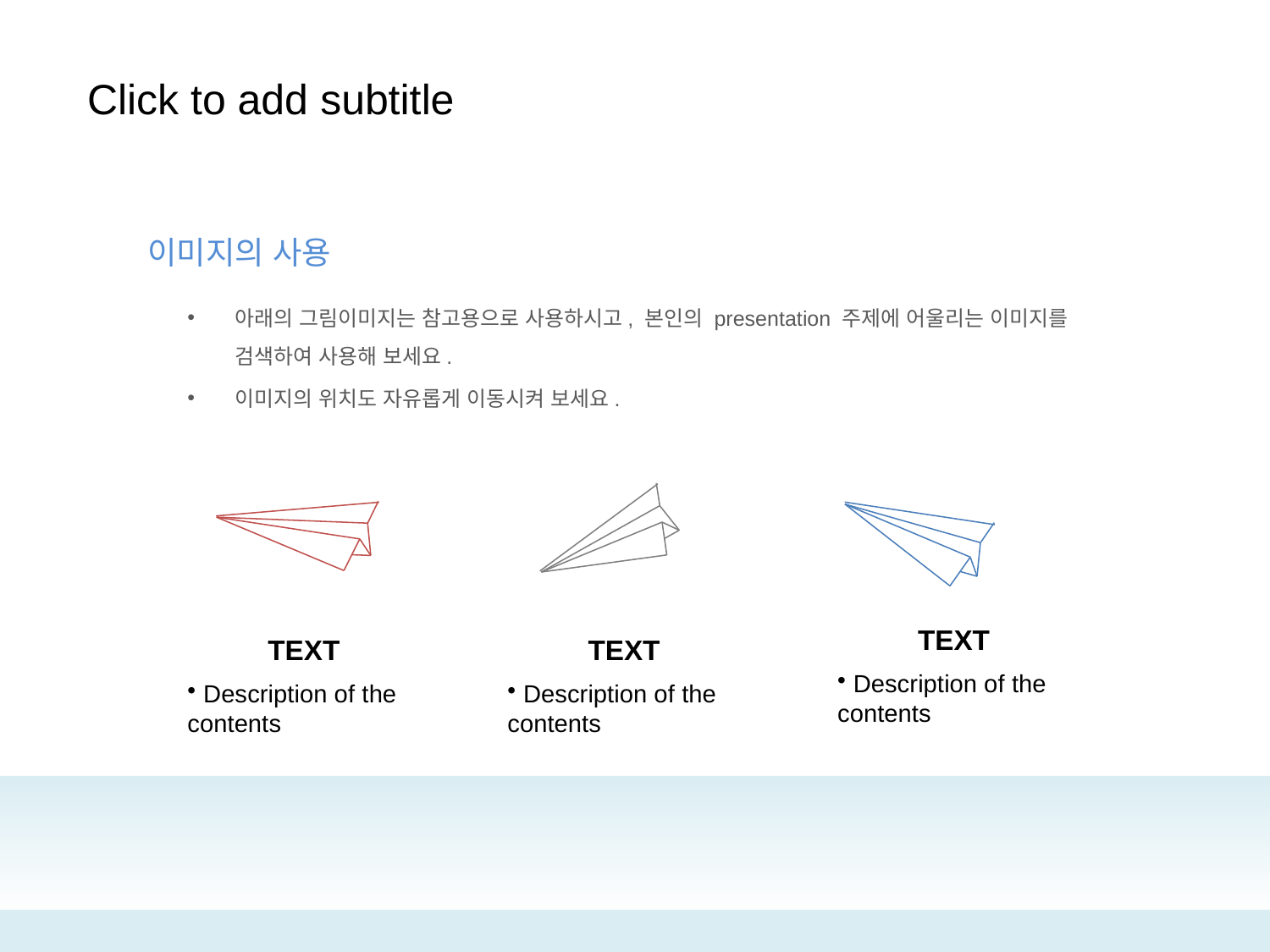

Click to add subtitle
이미지의 사용
아래의 그림이미지는 참고용으로 사용하시고, 본인의 presentation 주제에 어울리는 이미지를 검색하여 사용해 보세요.
이미지의 위치도 자유롭게 이동시켜 보세요.

TEXT
 Description of the contents
TEXT
 Description of the contents
TEXT
 Description of the contents